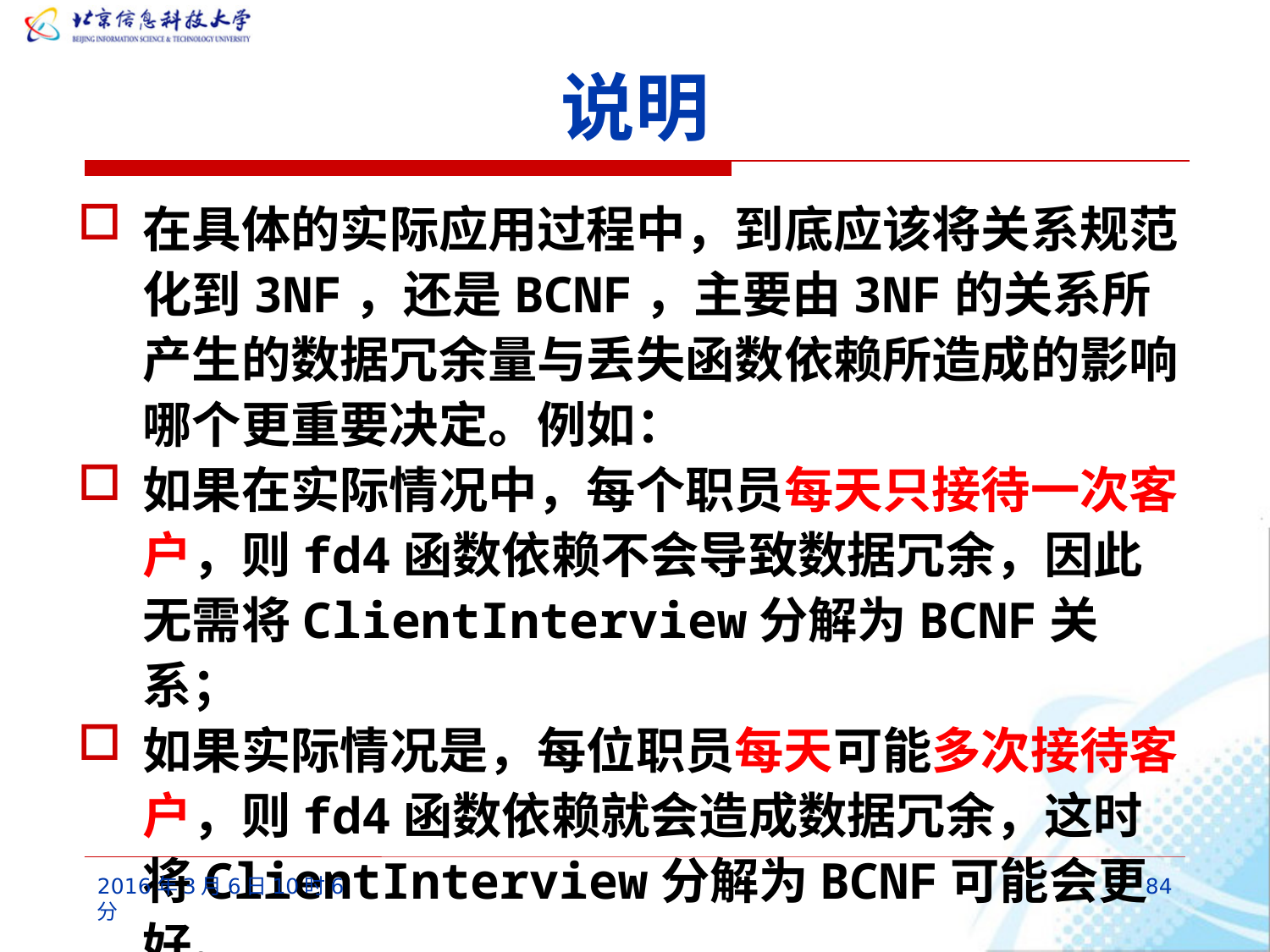

# 说明
在具体的实际应用过程中，到底应该将关系规范化到3NF，还是BCNF，主要由3NF的关系所产生的数据冗余量与丢失函数依赖所造成的影响哪个更重要决定。例如：
如果在实际情况中，每个职员每天只接待一次客户，则fd4函数依赖不会导致数据冗余，因此无需将ClientInterview分解为BCNF关系；
如果实际情况是，每位职员每天可能多次接待客户，则fd4函数依赖就会造成数据冗余，这时将ClientInterview分解为BCNF可能会更好。
2016年3月6日10时6分
84